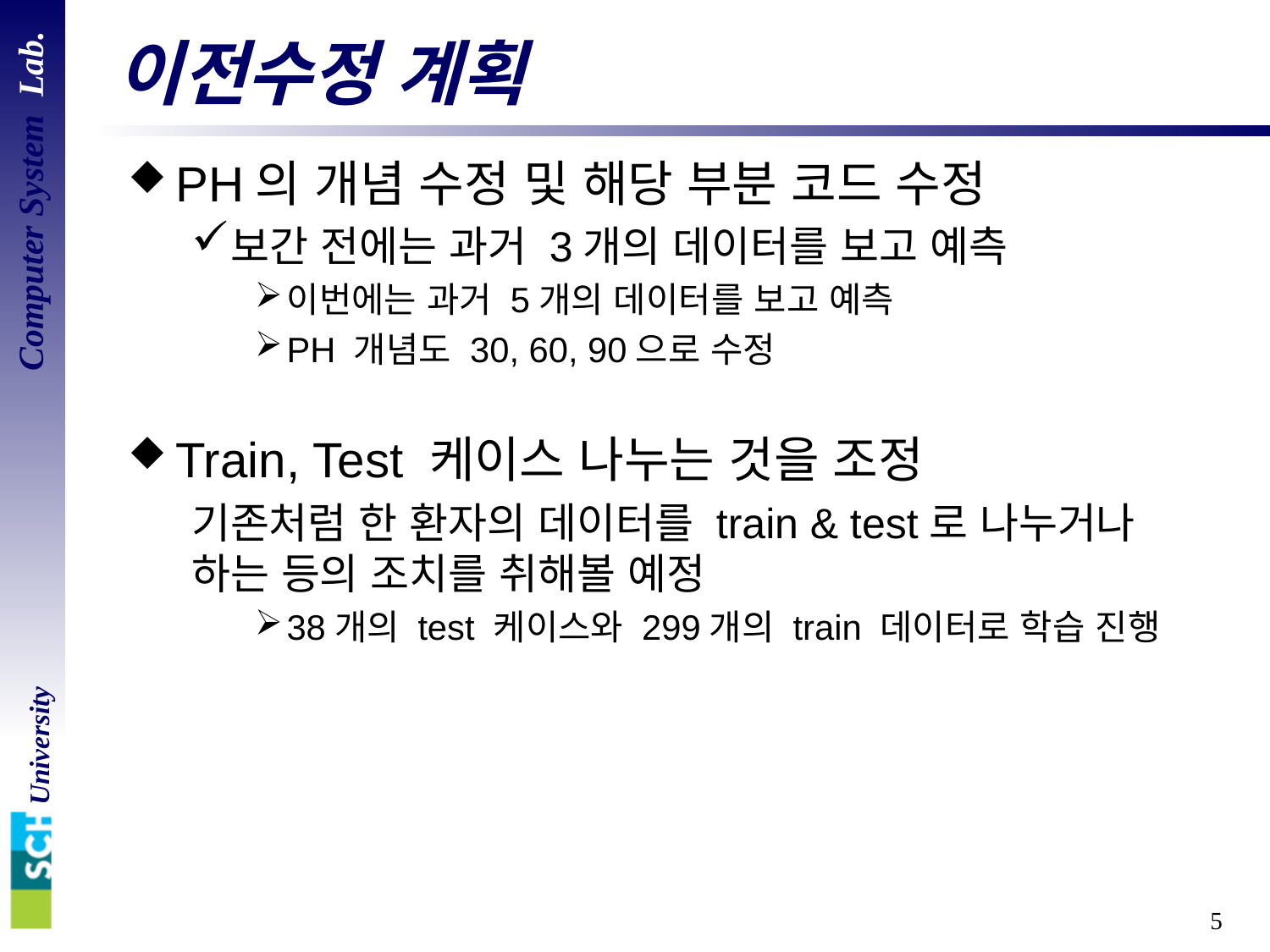

# 이전수정 계획

PH의 개념 수정 및 해당 부분 코드 수정
보간 전에는 과거 3개의 데이터를 보고 예측
이번에는 과거 5개의 데이터를 보고 예측
PH 개념도 30, 60, 90으로 수정

Train, Test 케이스 나누는 것을 조정
기존처럼 한 환자의 데이터를 train & test로 나누거나 하는 등의 조치를 취해볼 예정
38개의 test 케이스와 299개의 train 데이터로 학습 진행